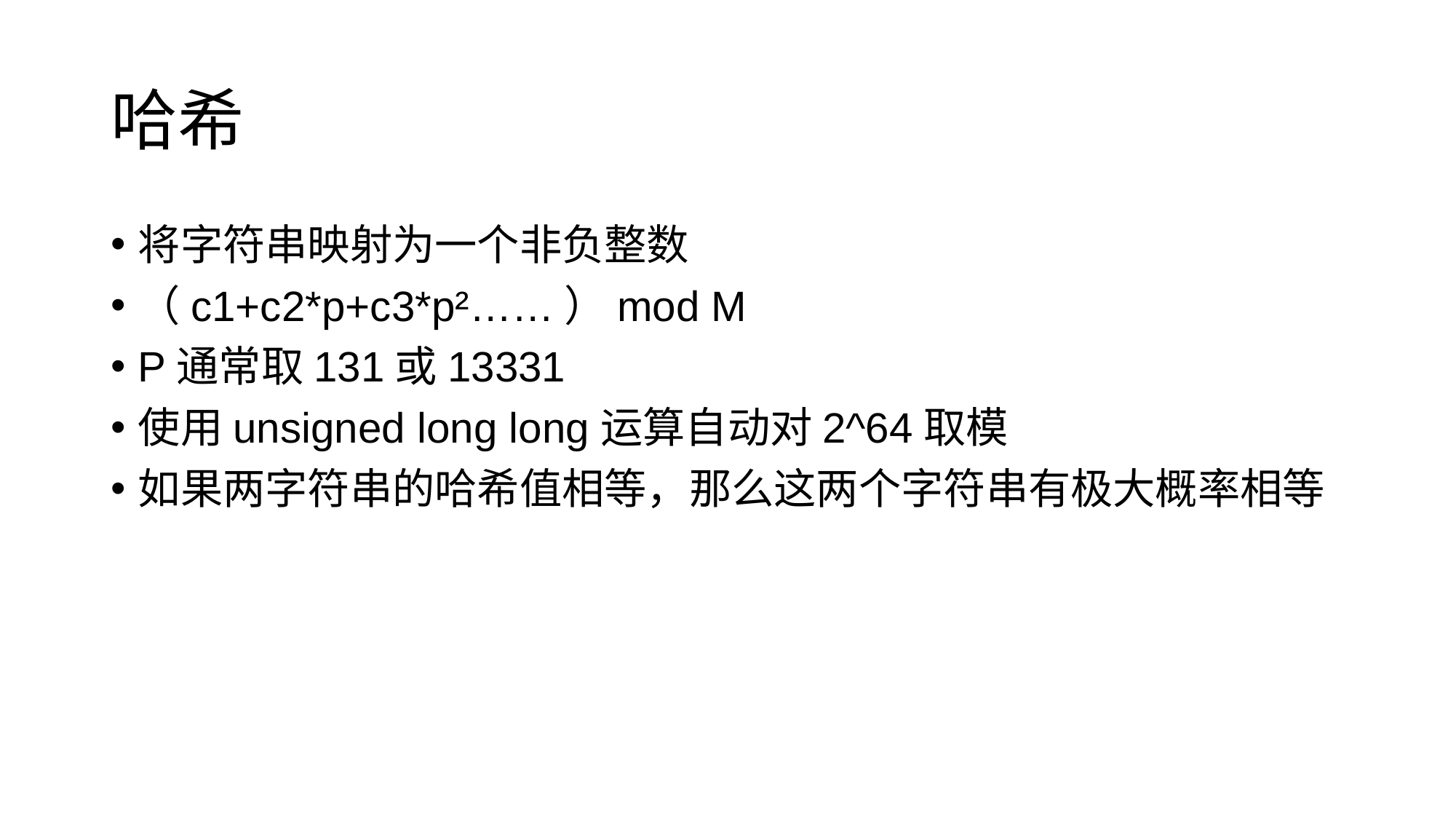

# 哈希
将字符串映射为一个非负整数
（c1+c2*p+c3*p²……）mod M
P通常取131或13331
使用unsigned long long运算自动对2^64取模
如果两字符串的哈希值相等，那么这两个字符串有极大概率相等